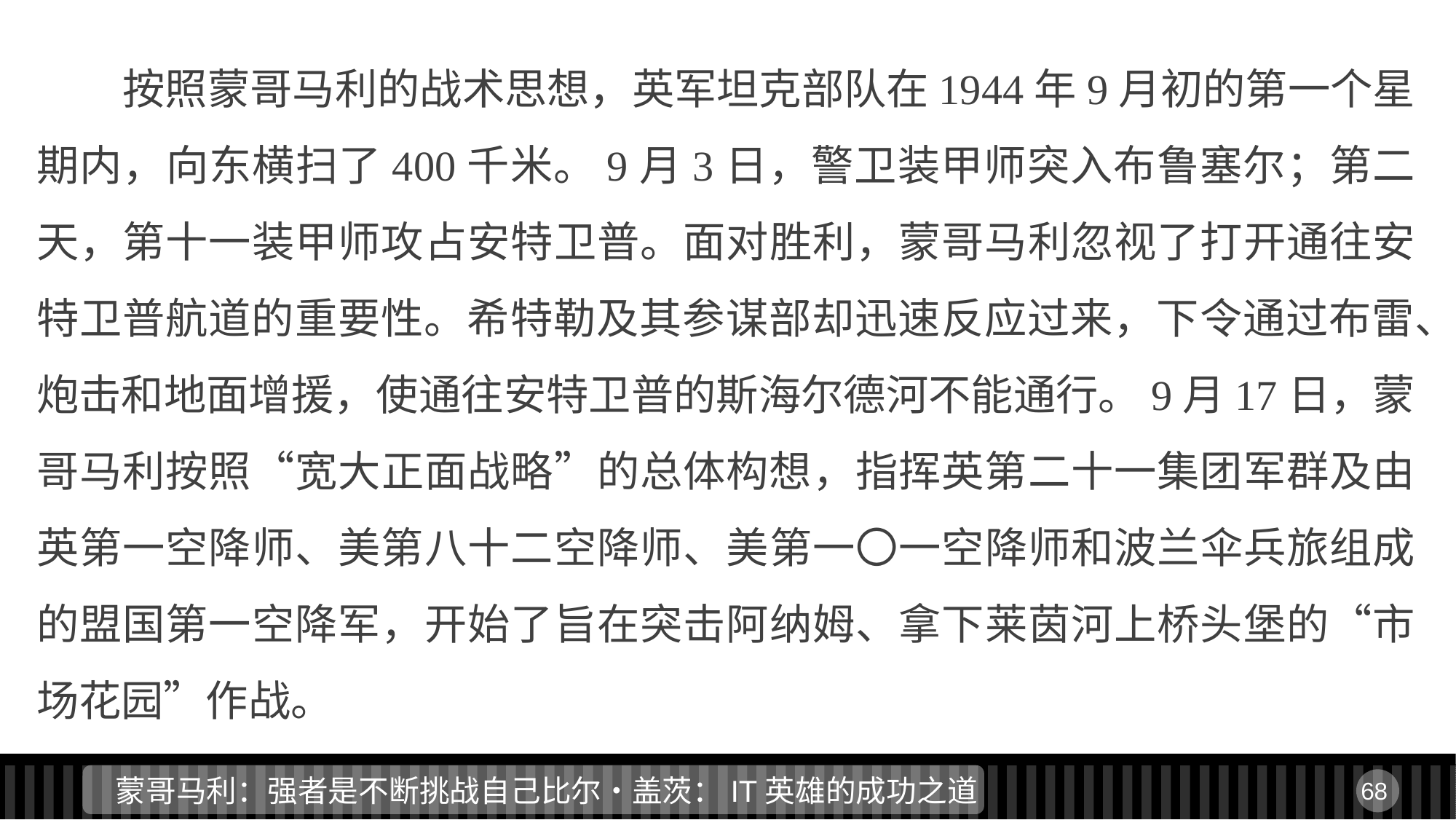

按照蒙哥马利的战术思想，英军坦克部队在1944年9月初的第一个星期内，向东横扫了400千米。9月3日，警卫装甲师突入布鲁塞尔；第二天，第十一装甲师攻占安特卫普。面对胜利，蒙哥马利忽视了打开通往安特卫普航道的重要性。希特勒及其参谋部却迅速反应过来，下令通过布雷、炮击和地面增援，使通往安特卫普的斯海尔德河不能通行。9月17日，蒙哥马利按照“宽大正面战略”的总体构想，指挥英第二十一集团军群及由英第一空降师、美第八十二空降师、美第一〇一空降师和波兰伞兵旅组成的盟国第一空降军，开始了旨在突击阿纳姆、拿下莱茵河上桥头堡的“市场花园”作战。